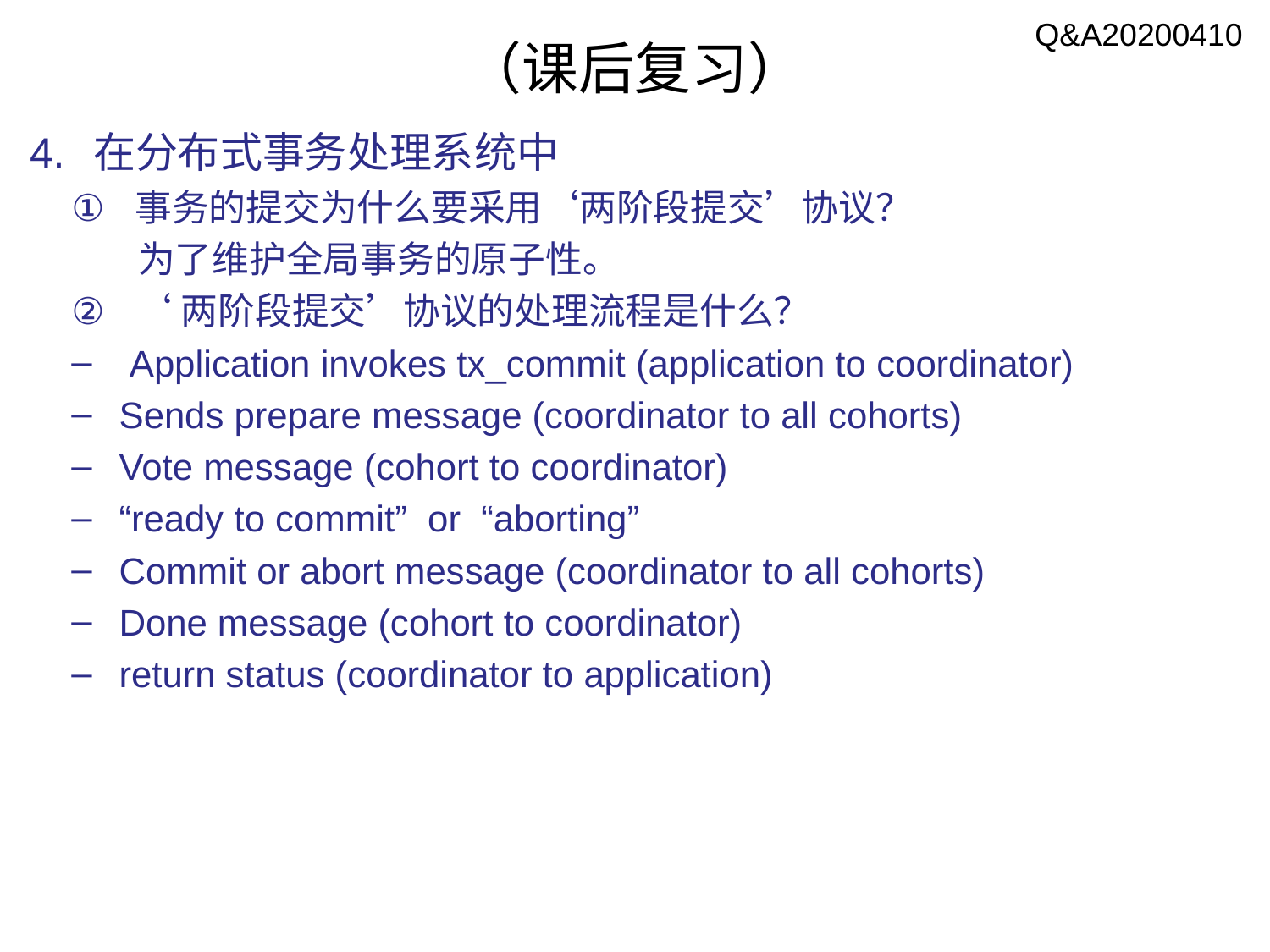

Q&A20200410
# （课后复习）
在分布式事务处理系统中
事务的提交为什么要采用‘两阶段提交’协议？
       为了维护全局事务的原子性。
‘两阶段提交’协议的处理流程是什么？
 Application invokes tx_commit (application to coordinator)
Sends prepare message (coordinator to all cohorts)
Vote message (cohort to coordinator)
“ready to commit”  or  “aborting”
Commit or abort message (coordinator to all cohorts)
Done message (cohort to coordinator)
return status (coordinator to application)